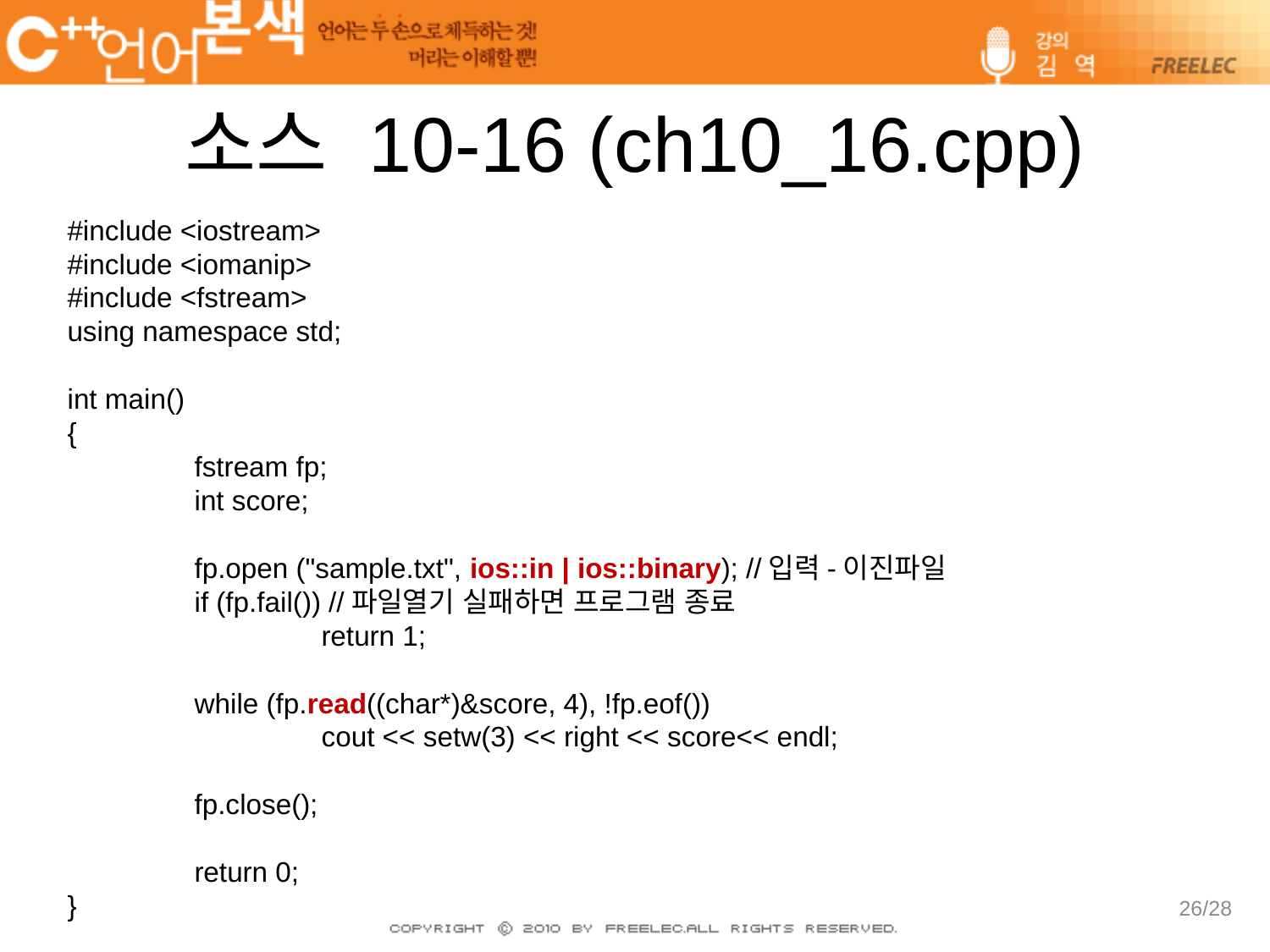

# 소스 10-16 (ch10_16.cpp)
#include <iostream>
#include <iomanip>
#include <fstream>
using namespace std;

int main()
{
	fstream fp;
	int score;

	fp.open ("sample.txt", ios::in | ios::binary); //입력-이진파일
	if (fp.fail()) //파일열기 실패하면 프로그램 종료
		return 1;

	while (fp.read((char*)&score, 4), !fp.eof())
		cout << setw(3) << right << score<< endl;

	fp.close();

	return 0;
}
26/28